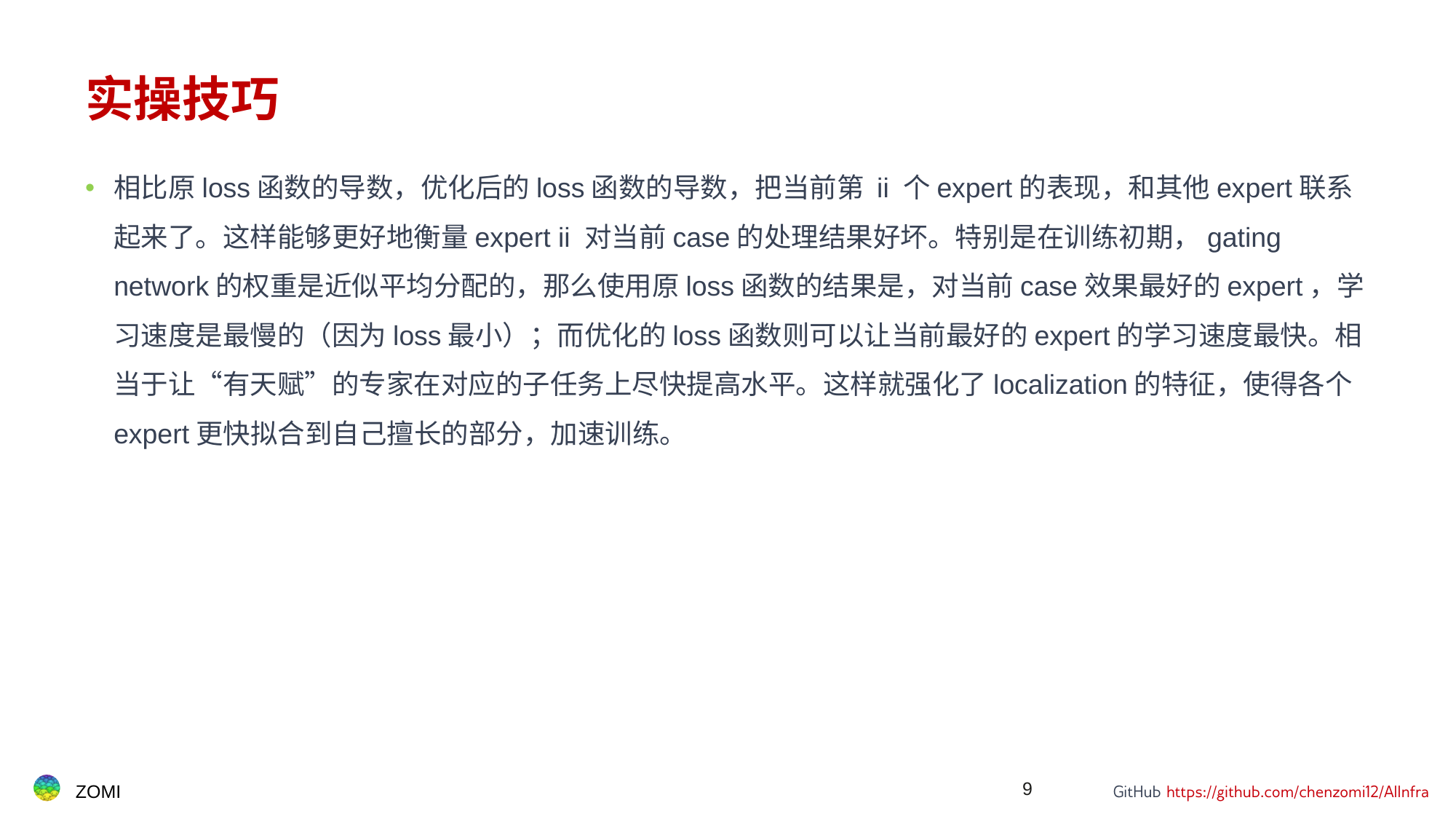

# 实操技巧
相比原loss函数的导数，优化后的loss函数的导数，把当前第 ii 个expert的表现，和其他expert联系起来了。这样能够更好地衡量expert ii 对当前case的处理结果好坏。特别是在训练初期，gating network的权重是近似平均分配的，那么使用原loss函数的结果是，对当前case效果最好的expert，学习速度是最慢的（因为loss最小）；而优化的loss函数则可以让当前最好的expert的学习速度最快。相当于让“有天赋”的专家在对应的子任务上尽快提高水平。这样就强化了localization的特征，使得各个expert更快拟合到自己擅长的部分，加速训练。